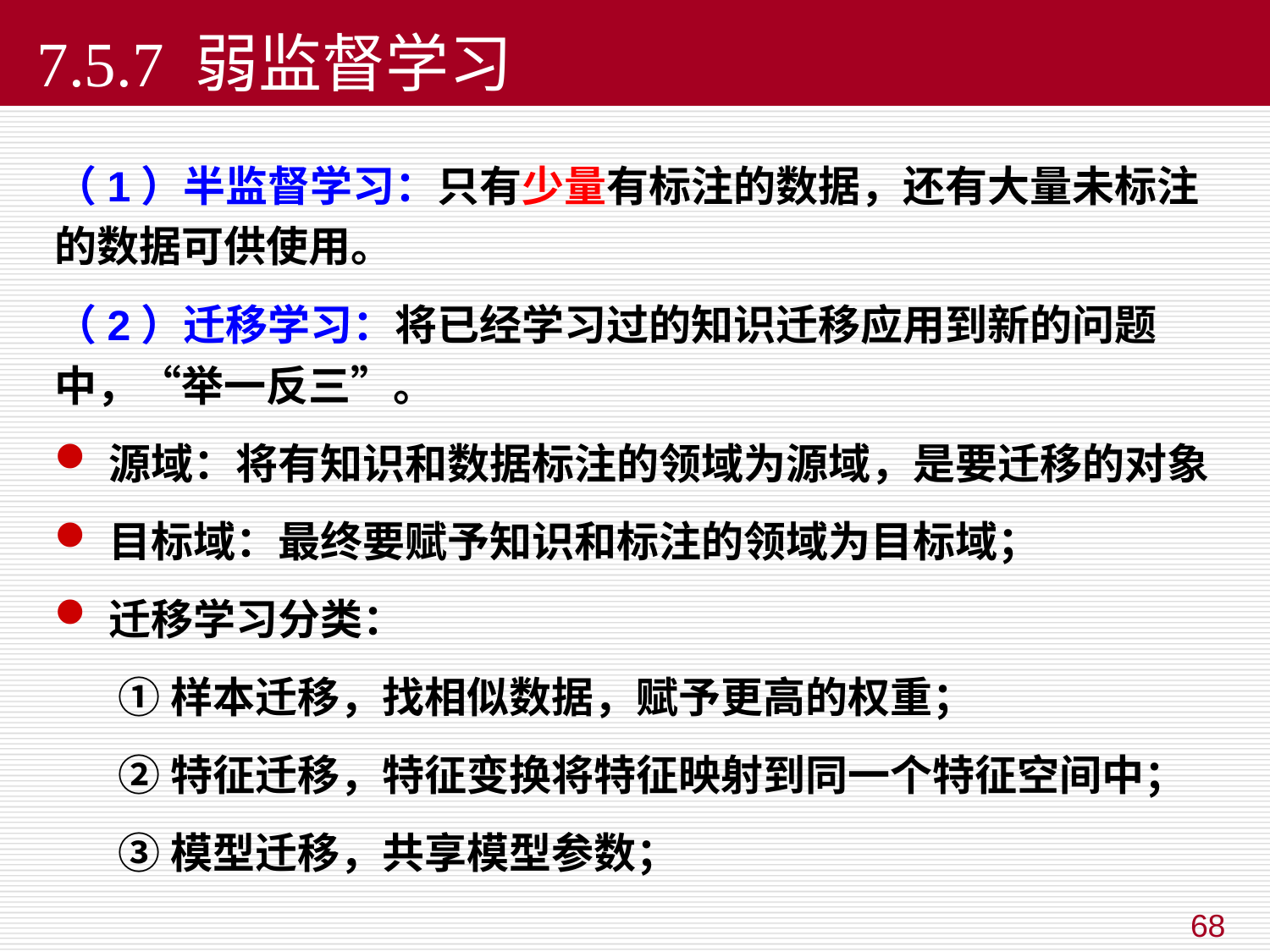

7.5.7 弱监督学习
（1）半监督学习：只有少量有标注的数据，还有大量未标注的数据可供使用。
（2）迁移学习：将已经学习过的知识迁移应用到新的问题中，“举一反三”。
源域：将有知识和数据标注的领域为源域，是要迁移的对象
目标域：最终要赋予知识和标注的领域为目标域；
迁移学习分类：
①样本迁移，找相似数据，赋予更高的权重；
②特征迁移，特征变换将特征映射到同一个特征空间中；
③模型迁移，共享模型参数；
68